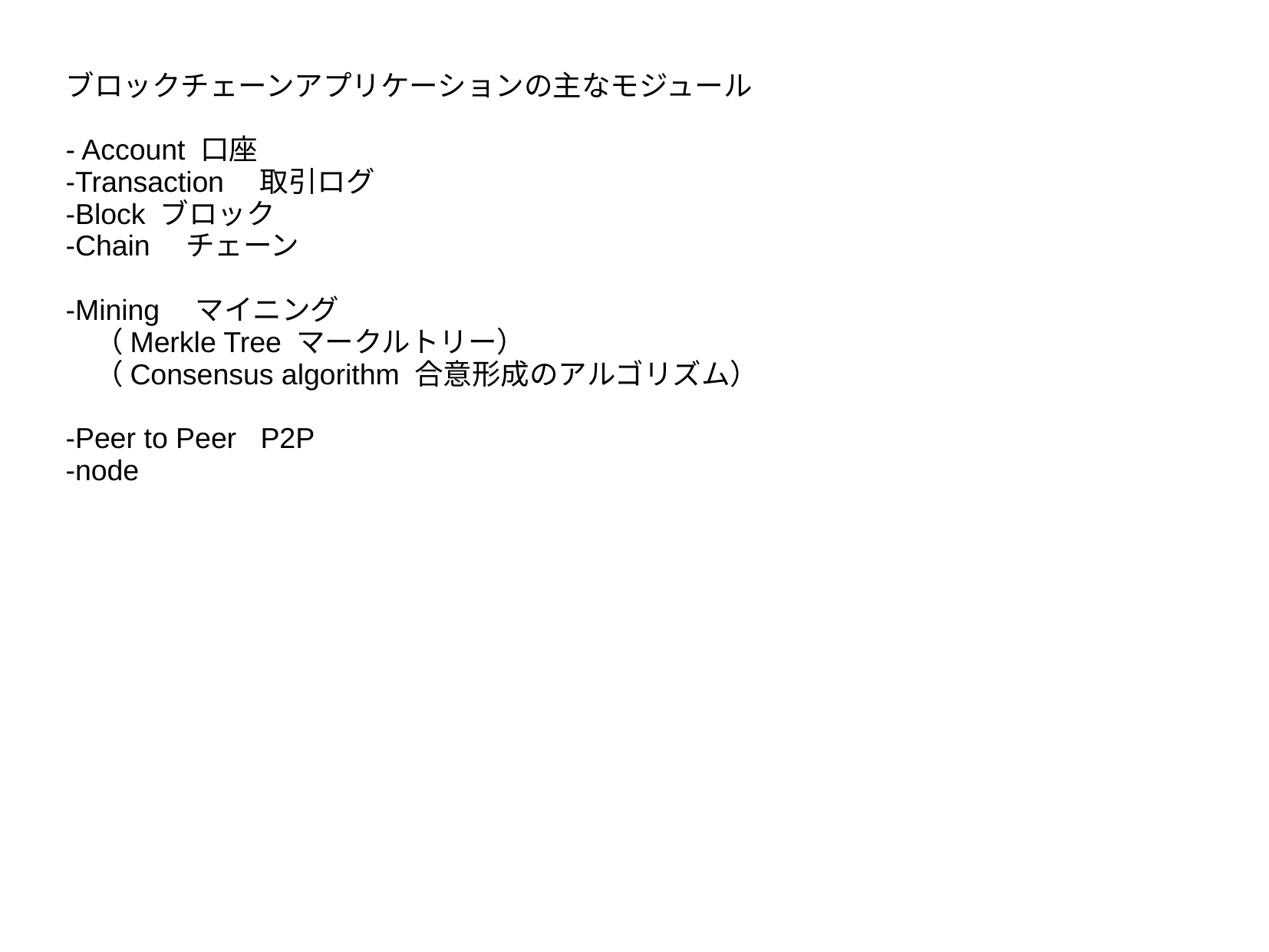

ブロックチェーンアプリケーションの主なモジュール

- Account 口座
-Transaction　取引ログ
-Block ブロック
-Chain　チェーン

-Mining　マイニング
　（Merkle Tree マークルトリー）
　（Consensus algorithm 合意形成のアルゴリズム）

-Peer to Peer   P2P
-node